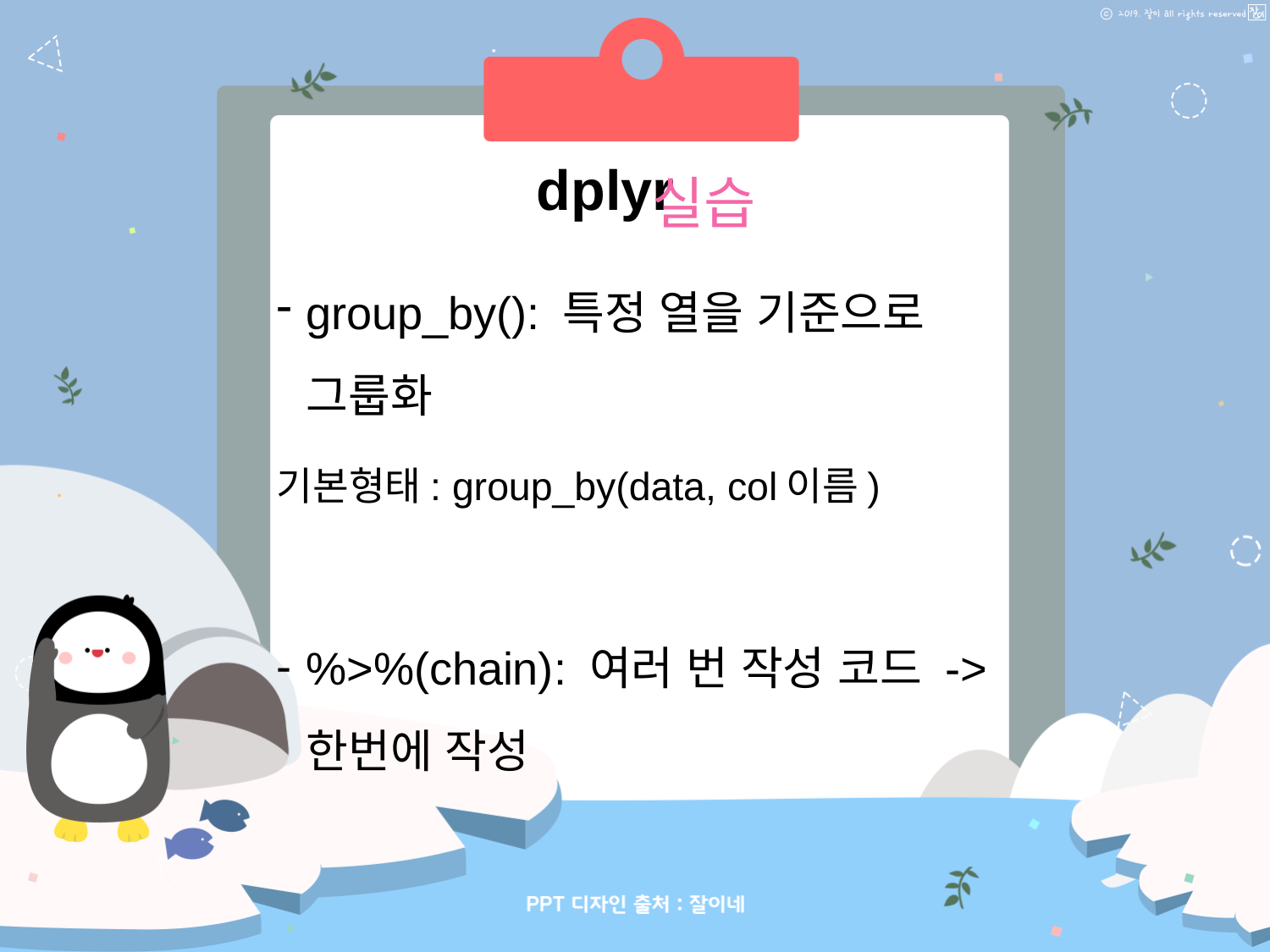

실습
dplyr
group_by(): 특정 열을 기준으로 그룹화
기본형태: group_by(data, col이름)

%>%(chain): 여러 번 작성 코드 -> 한번에 작성